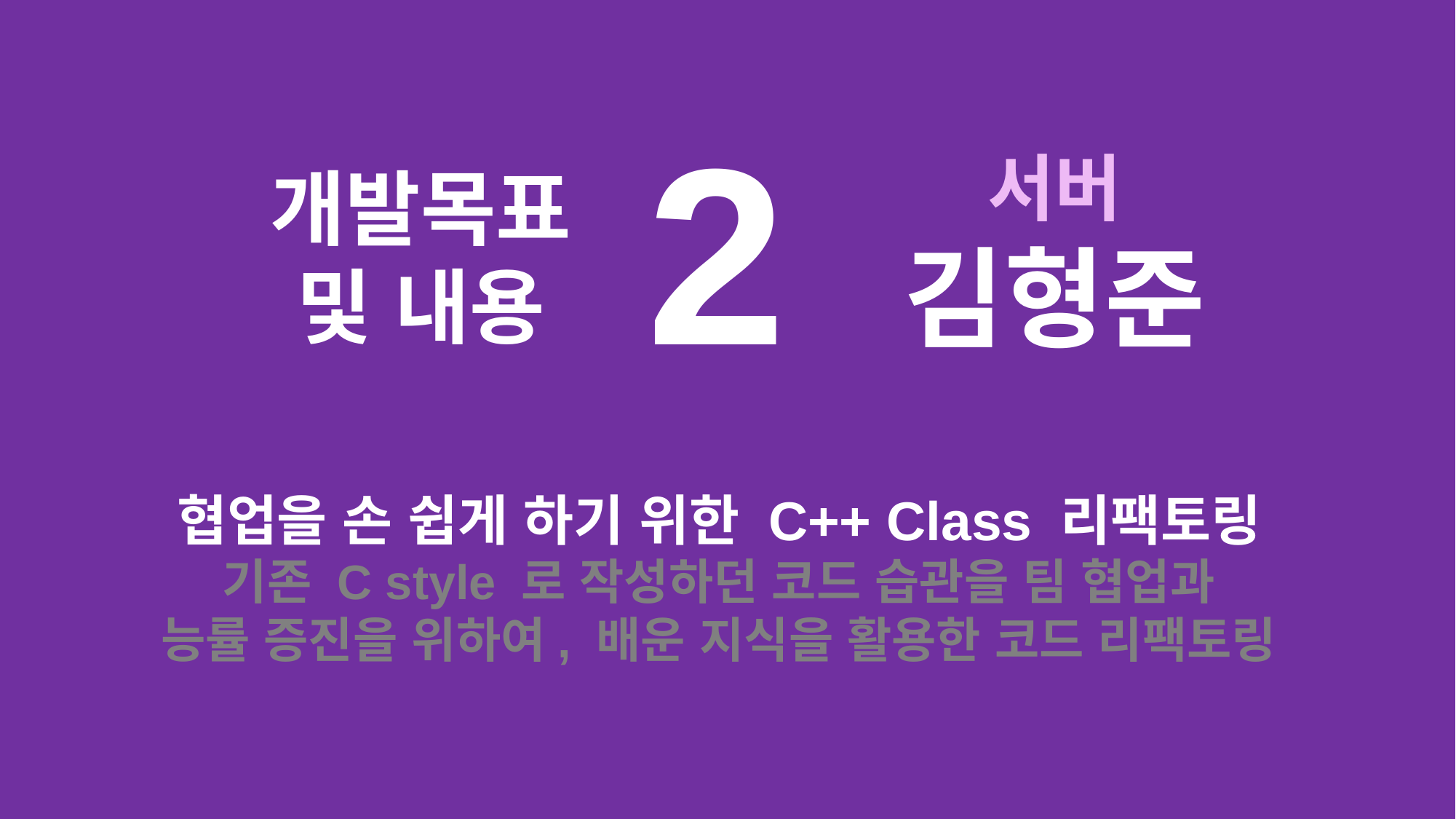

2
서버
김형준
개발목표
및 내용
협업을 손 쉽게 하기 위한 C++ Class 리팩토링
기존 C style 로 작성하던 코드 습관을 팀 협업과
능률 증진을 위하여, 배운 지식을 활용한 코드 리팩토링